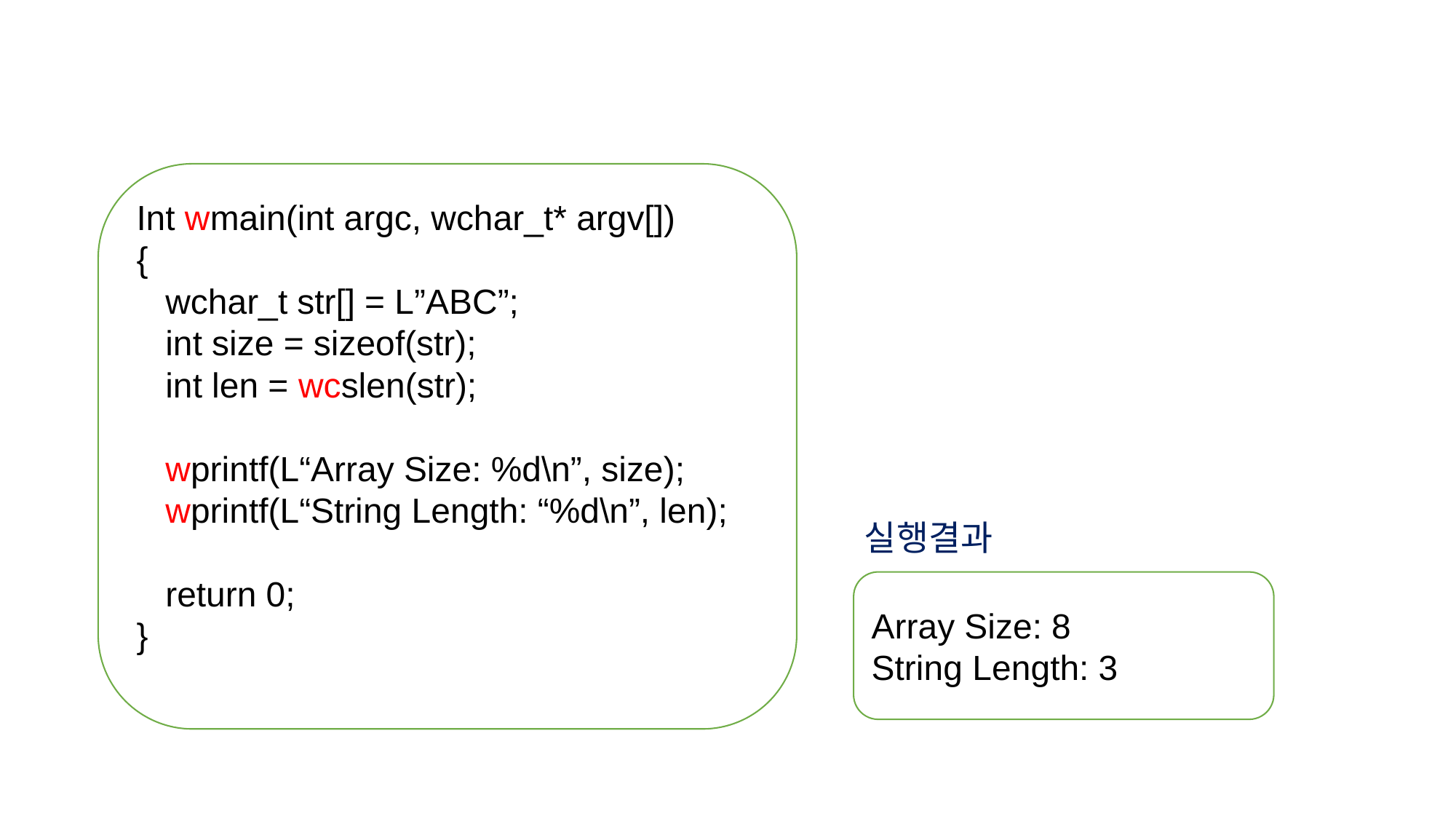

Int wmain(int argc, wchar_t* argv[])
{
   wchar_t str[] = L”ABC”;
   int size = sizeof(str);
   int len = wcslen(str);

   wprintf(L“Array Size: %d\n”, size);
   wprintf(L“String Length: “%d\n”, len);

   return 0;
}

실행결과
Array Size: 8
String Length: 3